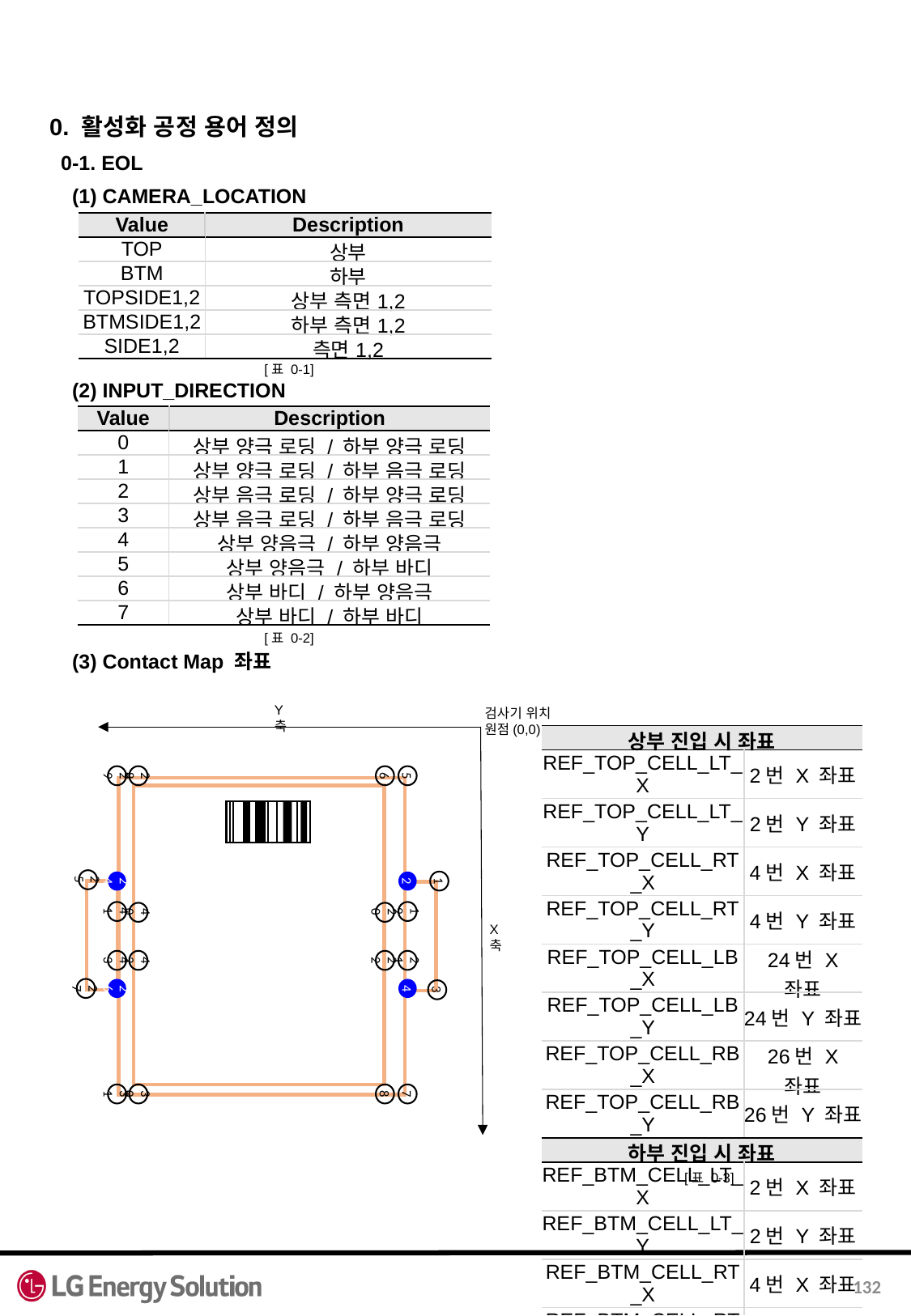

0. 활성화 공정 용어 정의
  0-1. EOL
    (1) CAMERA_LOCATION

    (2) INPUT_DIRECTION

    (3) Contact Map 좌표
| Value | Description |
| --- | --- |
| TOP | 상부 |
| BTM | 하부 |
| TOPSIDE1,2 | 상부 측면1,2 |
| BTMSIDE1,2 | 하부 측면1,2 |
| SIDE1,2 | 측면1,2 |
[표 0-1]
| Value | Description |
| --- | --- |
| 0 | 상부 양극 로딩 / 하부 양극 로딩 |
| 1 | 상부 양극 로딩 / 하부 음극 로딩 |
| 2 | 상부 음극 로딩 / 하부 양극 로딩 |
| 3 | 상부 음극 로딩 / 하부 음극 로딩 |
| 4 | 상부 양음극 / 하부 양음극 |
| 5 | 상부 양음극 / 하부 바디 |
| 6 | 상부 바디 / 하부 양음극 |
| 7 | 상부 바디 / 하부 바디 |
[표 0-2]
Y축
검사기 위치
원점(0,0)

1
3
5
2
19
21
4
7
6
20
22
8

28
40
42
30
29
24
41
43
26
31
25
27
X축
| 상부 진입 시 좌표 |  |
| --- | --- |
| REF\_TOP\_CELL\_LT\_X | 2번 X 좌표 |
| REF\_TOP\_CELL\_LT\_Y | 2번 Y 좌표 |
| REF\_TOP\_CELL\_RT\_X | 4번 X 좌표 |
| REF\_TOP\_CELL\_RT\_Y | 4번 Y 좌표 |
| REF\_TOP\_CELL\_LB\_X | 24번 X 좌표 |
| REF\_TOP\_CELL\_LB\_Y | 24번 Y 좌표 |
| REF\_TOP\_CELL\_RB\_X | 26번 X 좌표 |
| REF\_TOP\_CELL\_RB\_Y | 26번 Y 좌표 |
| 하부 진입 시 좌표 |  |
| REF\_BTM\_CELL\_LT\_X | 2번 X 좌표 |
| REF\_BTM\_CELL\_LT\_Y | 2번 Y 좌표 |
| REF\_BTM\_CELL\_RT\_X | 4번 X 좌표 |
| REF\_BTM\_CELL\_RT\_Y | 4번 Y 좌표 |
| REF\_BTM\_CELL\_LB\_X | 24번 X 좌표 |
| REF\_BTM\_CELL\_LB\_Y | 24번 Y 좌표 |
| REF\_BTM\_CELL\_RB\_X | 26번 X 좌표 |
| REF\_BTM\_CELL\_RB\_Y | 26번 Y 좌표 |
[표 0-3]
132